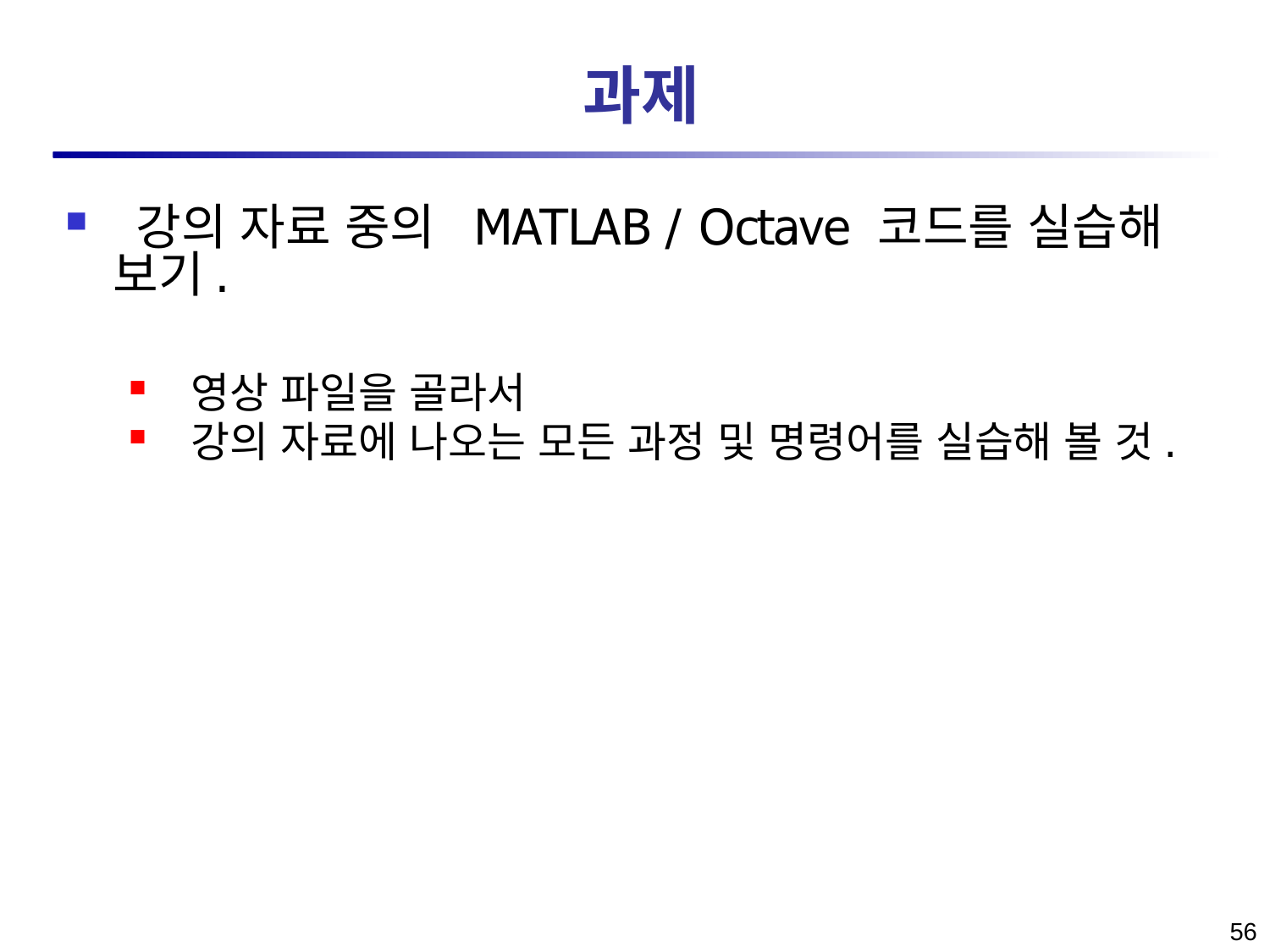

# 과제
 강의 자료 중의  MATLAB / Octave 코드를 실습해 보기.

 영상 파일을 골라서
 강의 자료에 나오는 모든 과정 및 명령어를 실습해 볼 것.

56